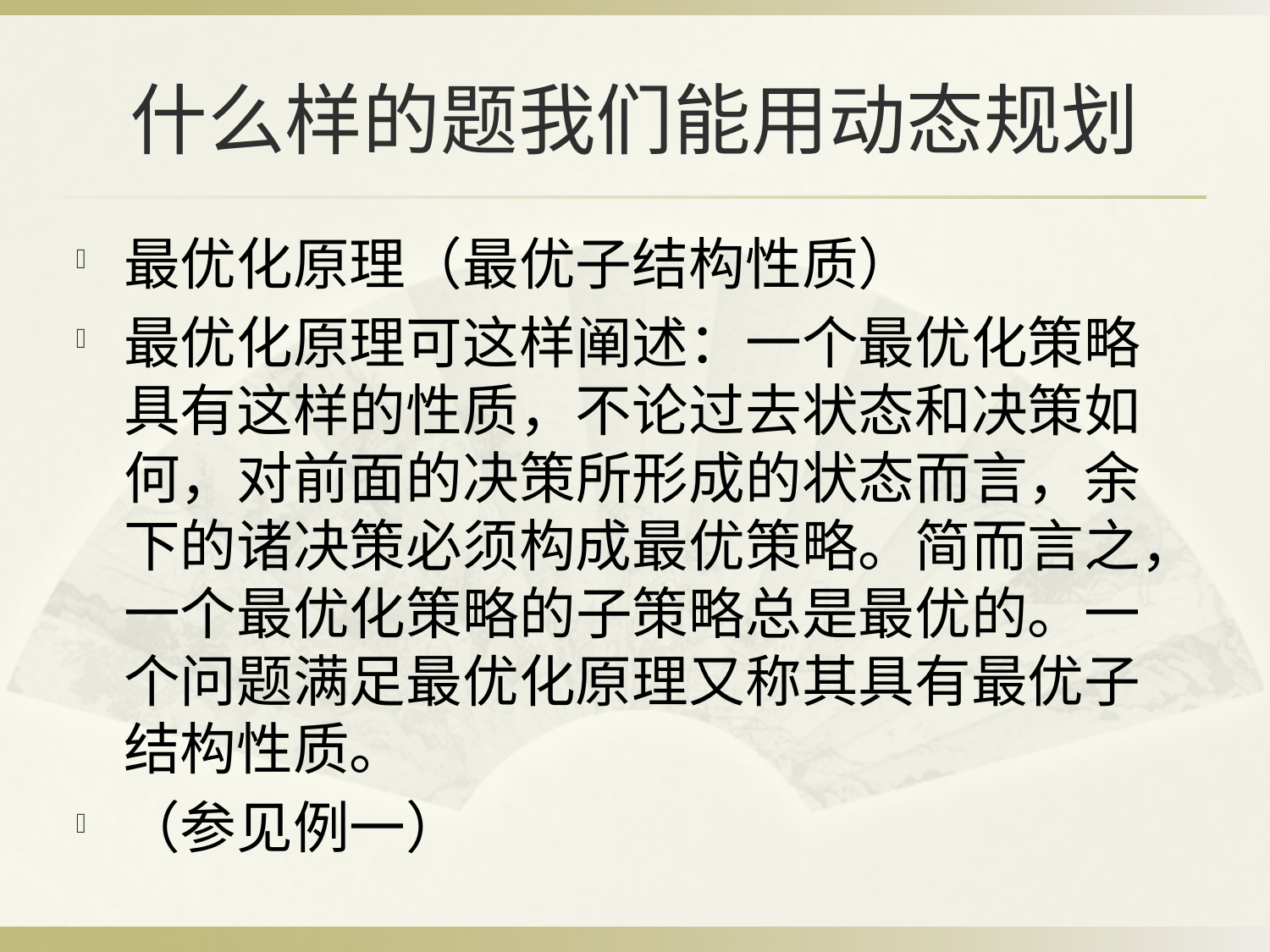

# 什么样的题我们能用动态规划
最优化原理（最优子结构性质）
最优化原理可这样阐述：一个最优化策略具有这样的性质，不论过去状态和决策如何，对前面的决策所形成的状态而言，余下的诸决策必须构成最优策略。简而言之，一个最优化策略的子策略总是最优的。一个问题满足最优化原理又称其具有最优子结构性质。
（参见例一）